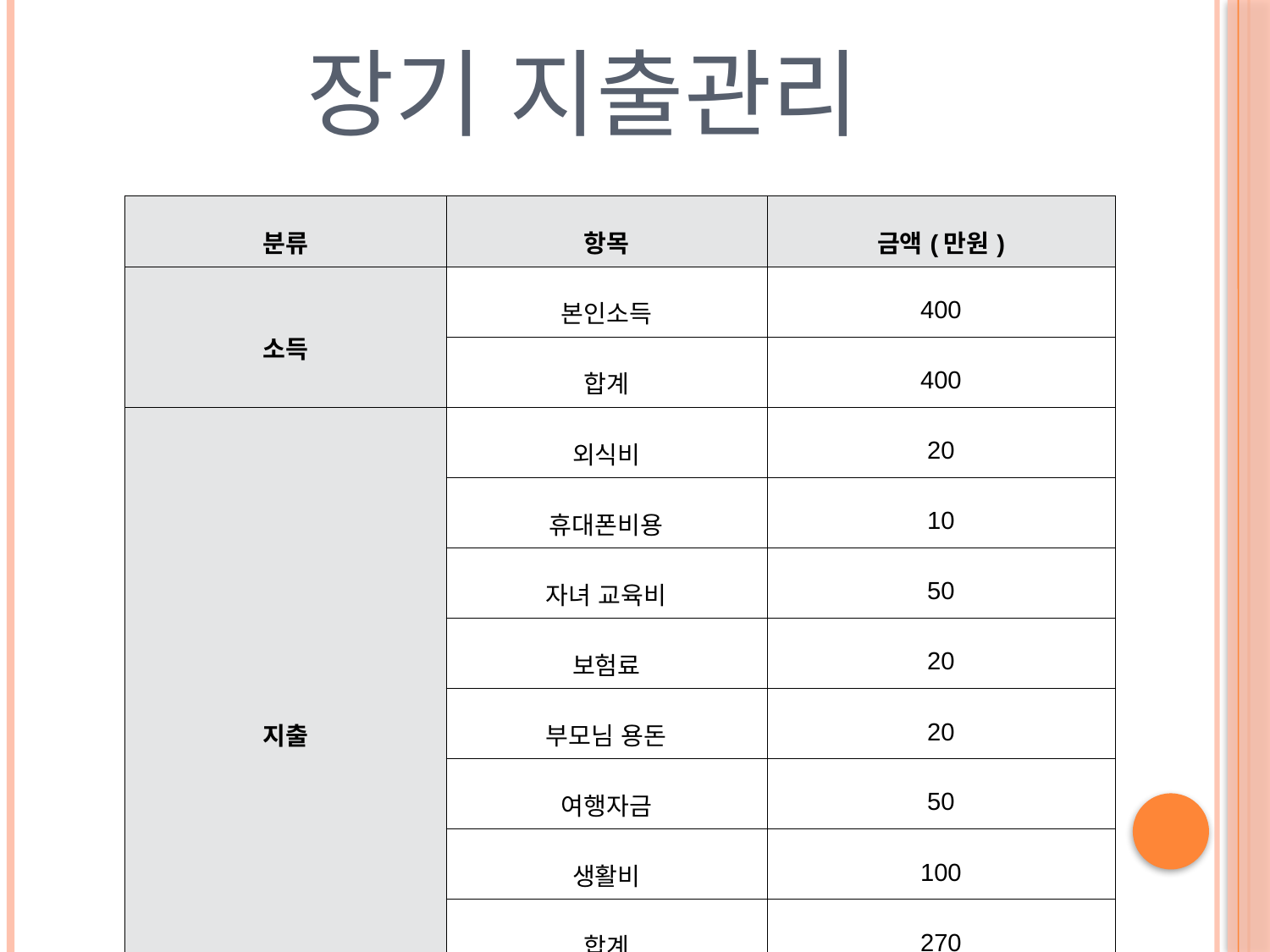

# 장기 지출관리
| 분류 | 항목 | 금액(만원) |
| --- | --- | --- |
| 소득 | 본인소득 | 400 |
|  | 합계 | 400 |
| 지출 | 외식비 | 20 |
|  | 휴대폰비용 | 10 |
|  | 자녀 교육비 | 50 |
|  | 보험료 | 20 |
|  | 부모님 용돈 | 20 |
|  | 여행자금 | 50 |
|  | 생활비 | 100 |
|  | 합계 | 270 |
|  | 저축가능금액 | 130 |